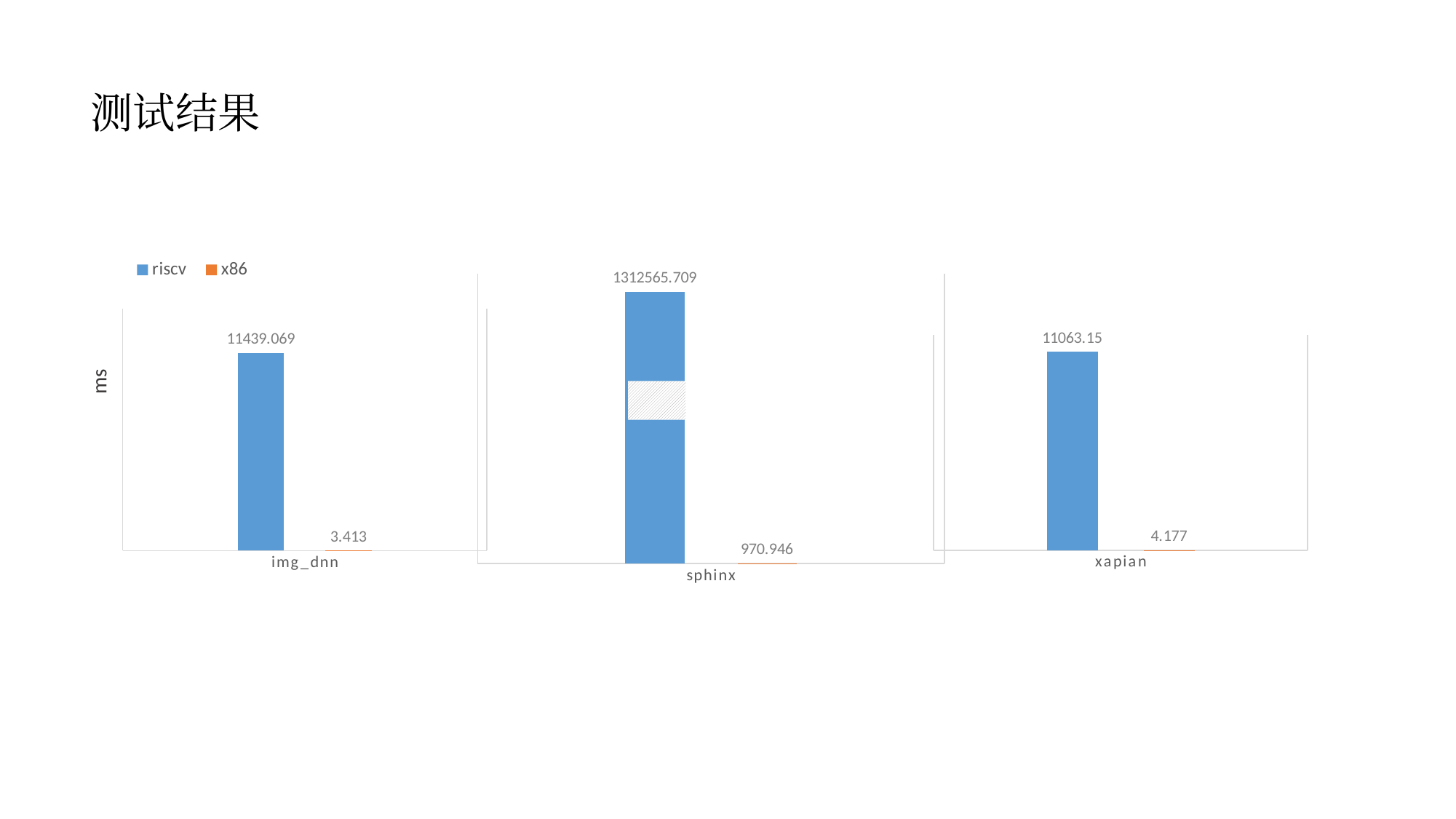

测试结果

### Chart

| Category | riscv | x86 |
|---|---|---|
| img_dnn | 11439.069 | 3.413 |

### Chart

| Category | riscv | x86 |
|---|---|---|
| xapian | 11063.15 | 4.177 |

### Chart

| Category | riscv | x86 |
|---|---|---|
| sphinx | 1312565.709 | 970.9459999999999 |
ms